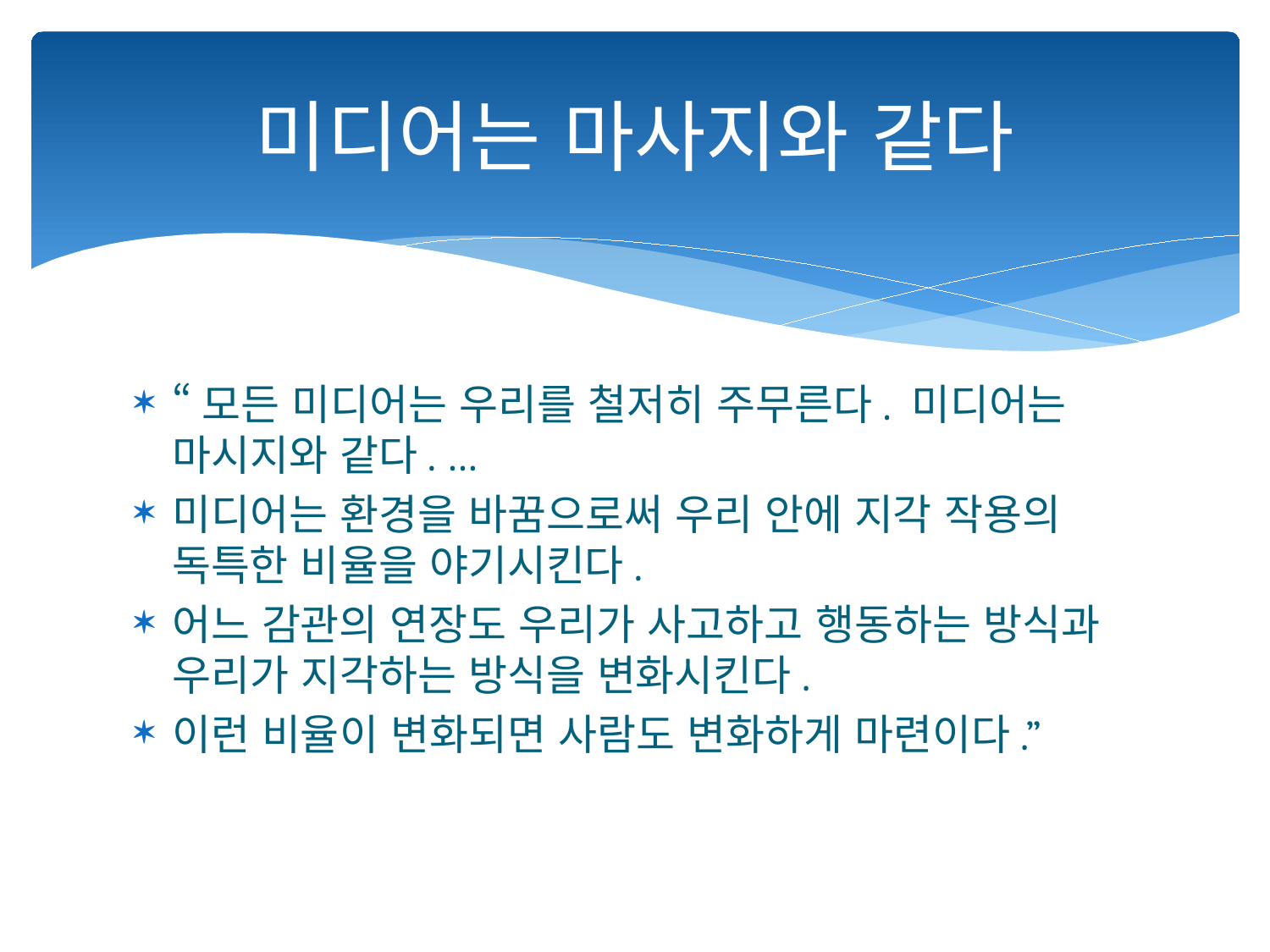

# 미디어는 마사지와 같다
“모든 미디어는 우리를 철저히 주무른다. 미디어는 마시지와 같다. …
미디어는 환경을 바꿈으로써 우리 안에 지각 작용의 독특한 비율을 야기시킨다.
어느 감관의 연장도 우리가 사고하고 행동하는 방식과 우리가 지각하는 방식을 변화시킨다.
이런 비율이 변화되면 사람도 변화하게 마련이다.”